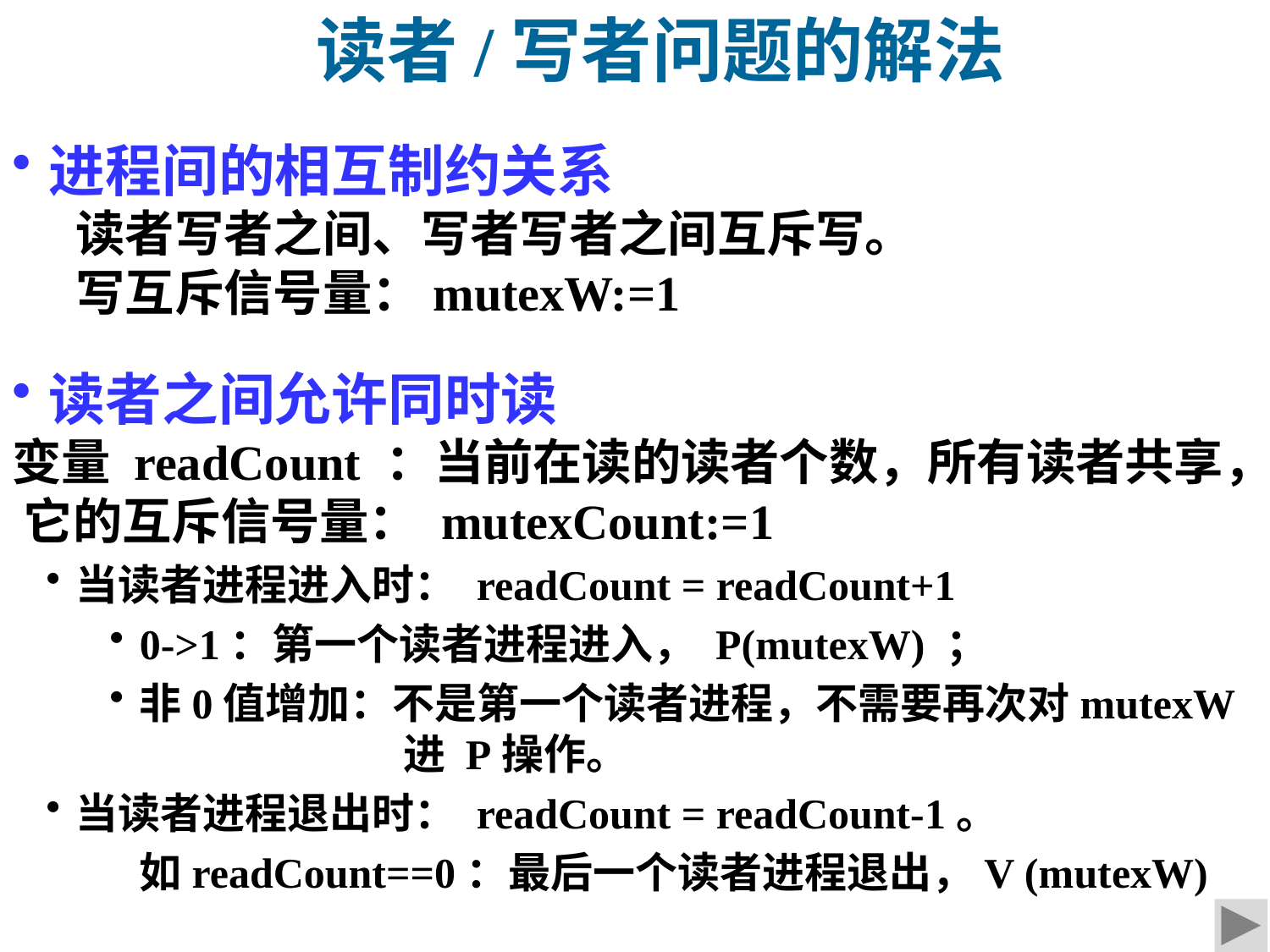

读者/写者问题的解法
进程间的相互制约关系
读者写者之间、写者写者之间互斥写。
写互斥信号量：mutexW:=1

读者之间允许同时读
变量 readCount ：当前在读的读者个数，所有读者共享， 它的互斥信号量： mutexCount:=1
当读者进程进入时： readCount = readCount+1
0->1：第一个读者进程进入， P(mutexW) ；
非0值增加：不是第一个读者进程，不需要再次对mutexW   	            进 P操作。
当读者进程退出时： readCount = readCount-1。
如readCount==0：最后一个读者进程退出，V (mutexW)